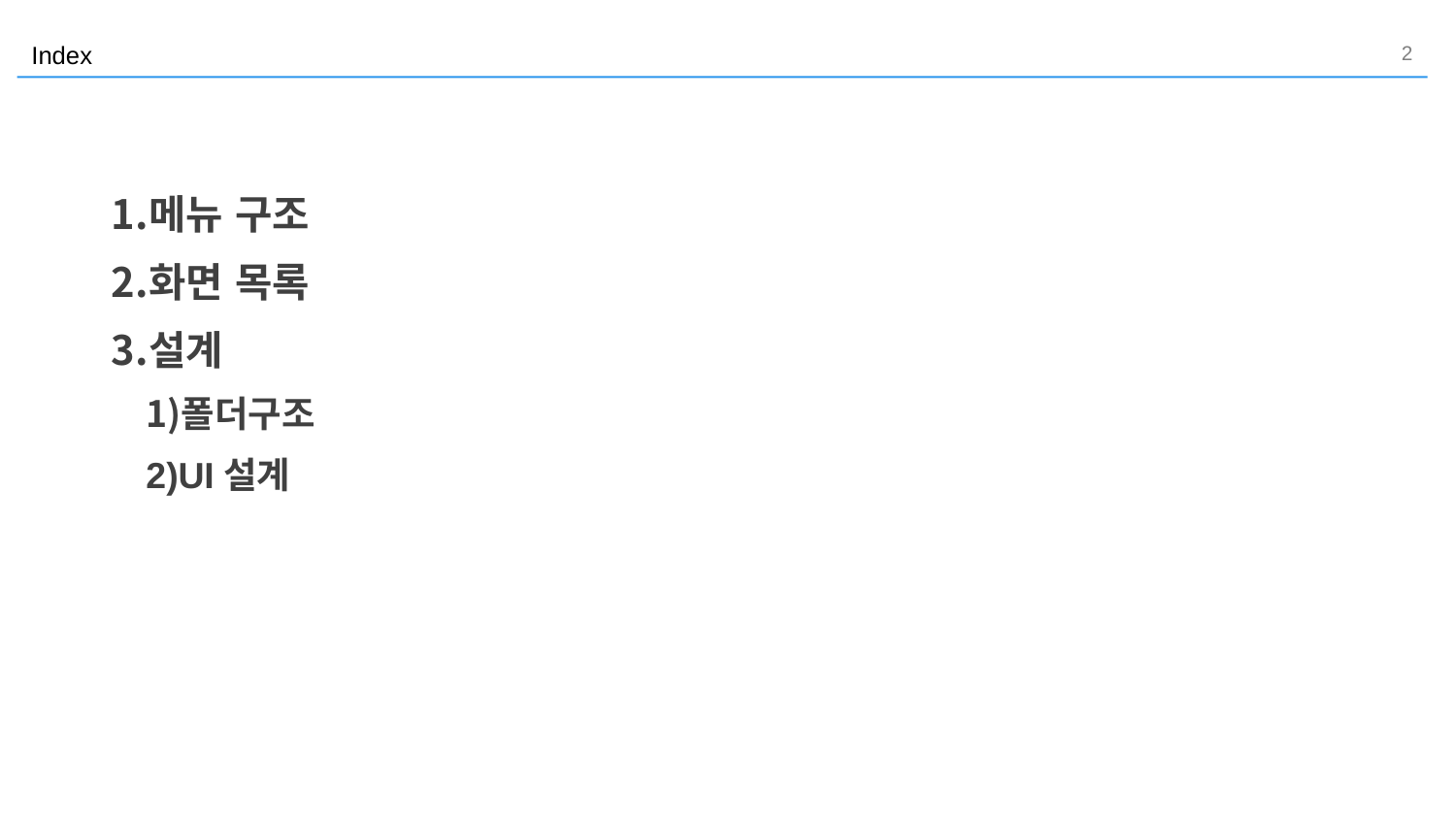

2
# Index
메뉴 구조
화면 목록
설계
폴더구조
UI설계